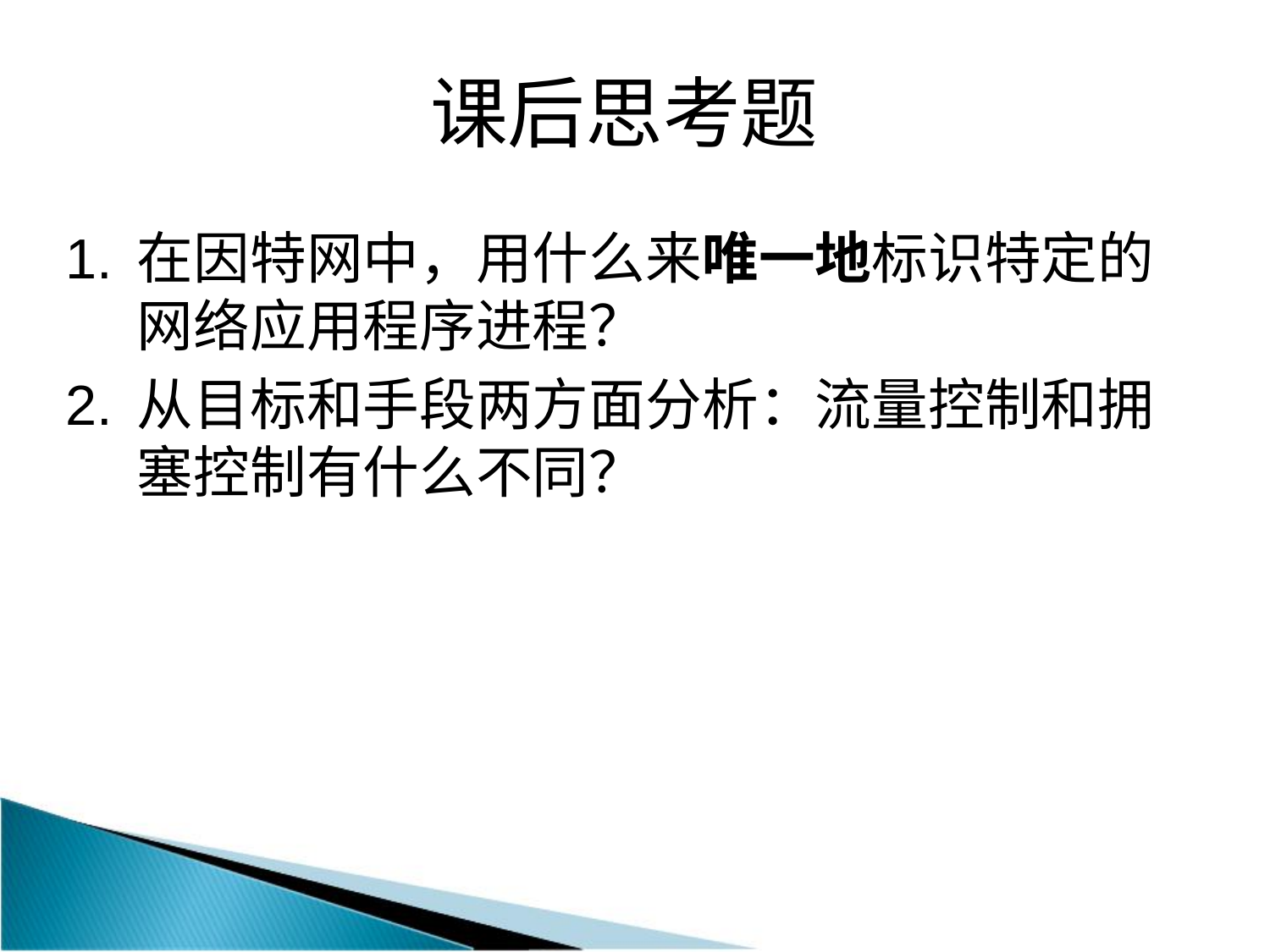

# 课后思考题
在因特网中，用什么来唯一地标识特定的网络应用程序进程？
从目标和手段两方面分析：流量控制和拥塞控制有什么不同？